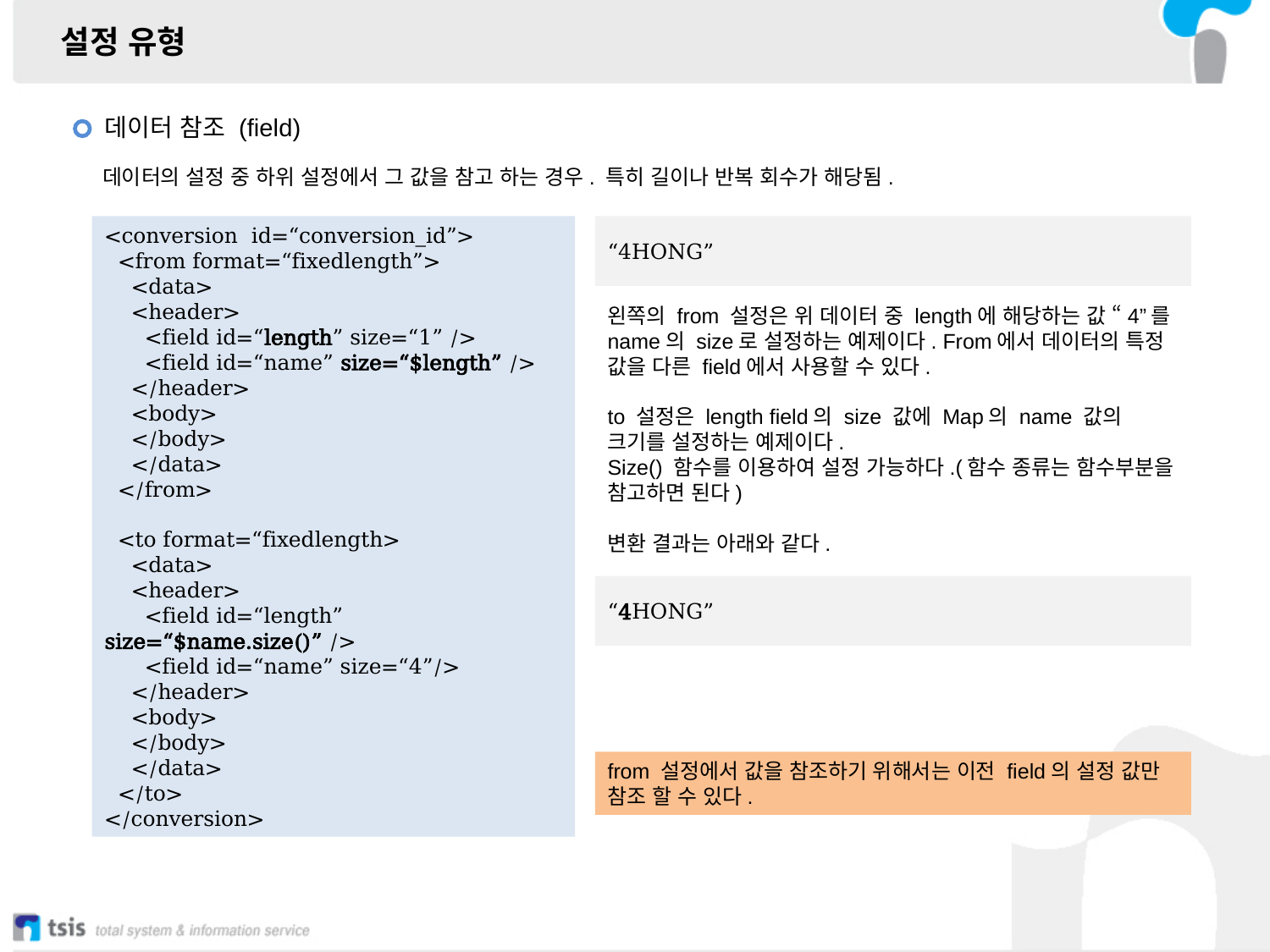

설정 유형
데이터 참조 (field)

데이터의 설정 중 하위 설정에서 그 값을 참고 하는 경우. 특히 길이나 반복 회수가 해당됨.
<conversion  id=“conversion_id”>
  <from format=“fixedlength”>
    <data>
    <header>
      <field id=“length” size=“1” />
      <field id=“name” size=“$length” />
    </header>
    <body>
    </body>
    </data>
  </from>

  <to format=“fixedlength>
    <data>
    <header>
      <field id=“length” size=“$name.size()” />
      <field id=“name” size=“4”/>
    </header>
    <body>
    </body>
    </data>
  </to>
</conversion>
“4HONG”
왼쪽의 from 설정은 위 데이터 중 length에 해당하는 값 “4”를 name의 size로 설정하는 예제이다. From에서 데이터의 특정 값을 다른 field에서 사용할 수 있다.

to 설정은 length field의 size 값에 Map의 name 값의 크기를 설정하는 예제이다.
Size() 함수를 이용하여 설정 가능하다.(함수 종류는 함수부분을 참고하면 된다)

변환 결과는 아래와 같다.
“4HONG”
from 설정에서 값을 참조하기 위해서는 이전 field의 설정 값만 참조 할 수 있다.